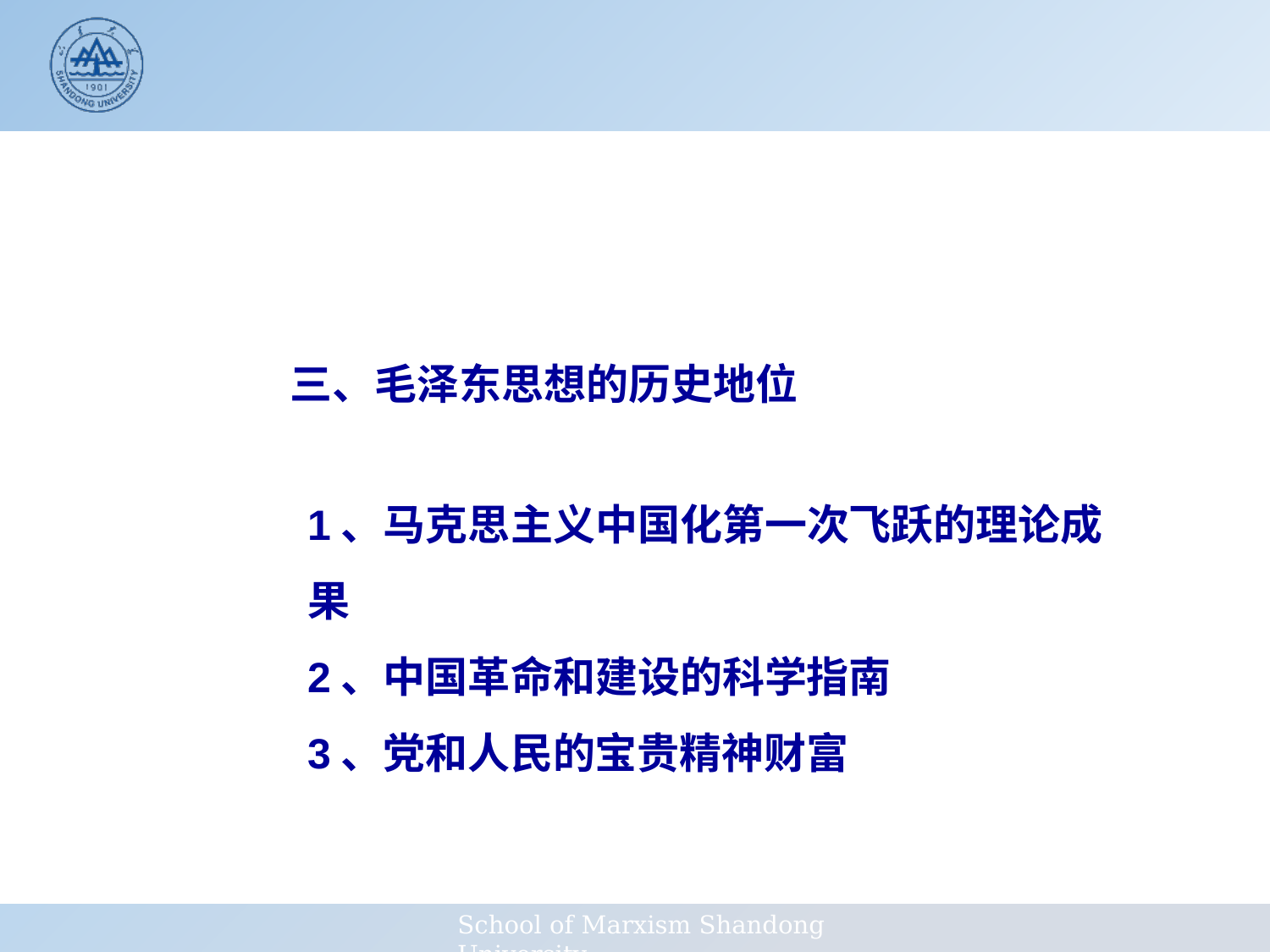

三、毛泽东思想的历史地位
1、马克思主义中国化第一次飞跃的理论成果
2、中国革命和建设的科学指南
3、党和人民的宝贵精神财富